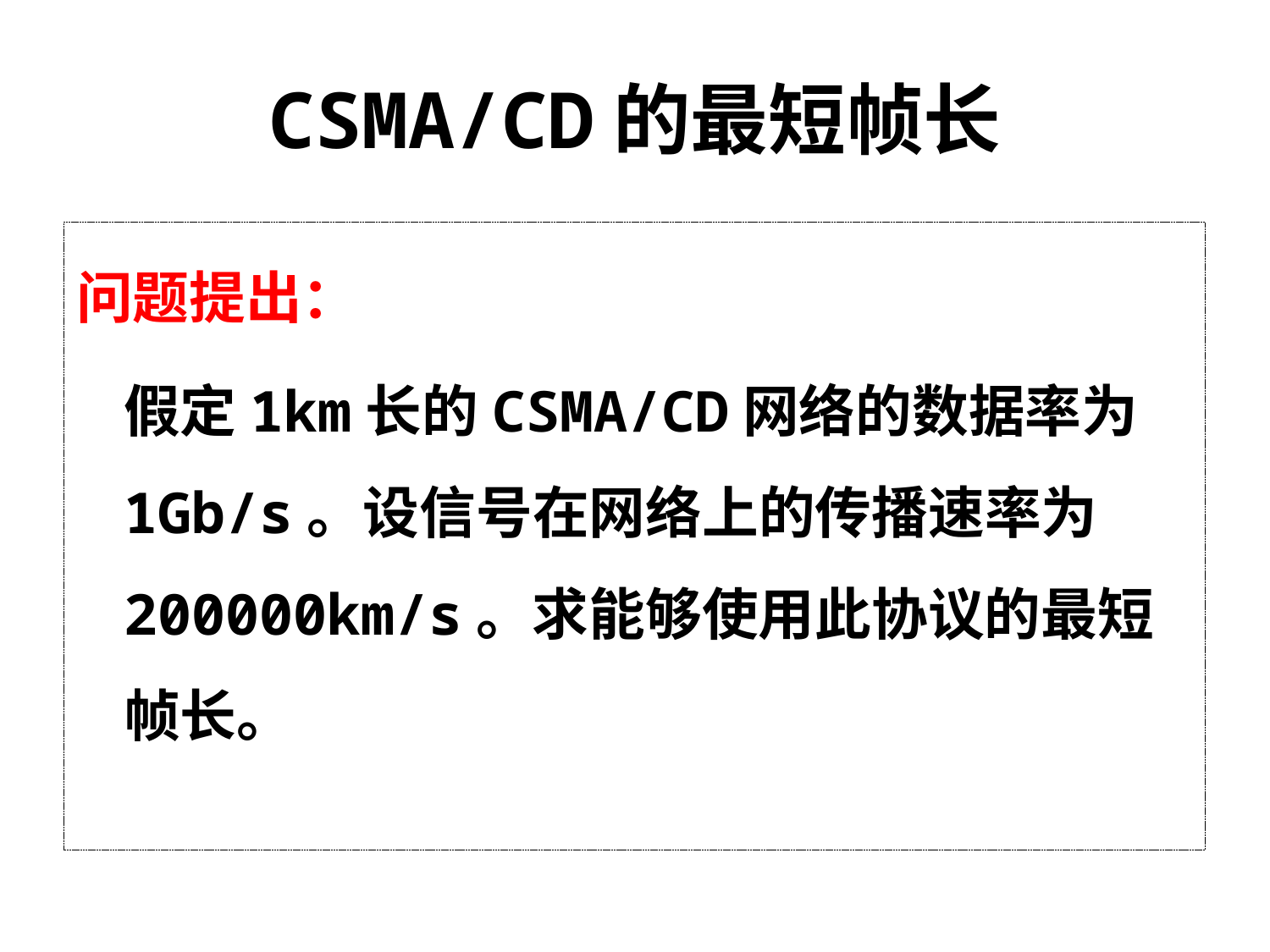

# CSMA/CD的最短帧长
问题提出：
	假定1km长的CSMA/CD网络的数据率为1Gb/s。设信号在网络上的传播速率为200000km/s。求能够使用此协议的最短帧长。